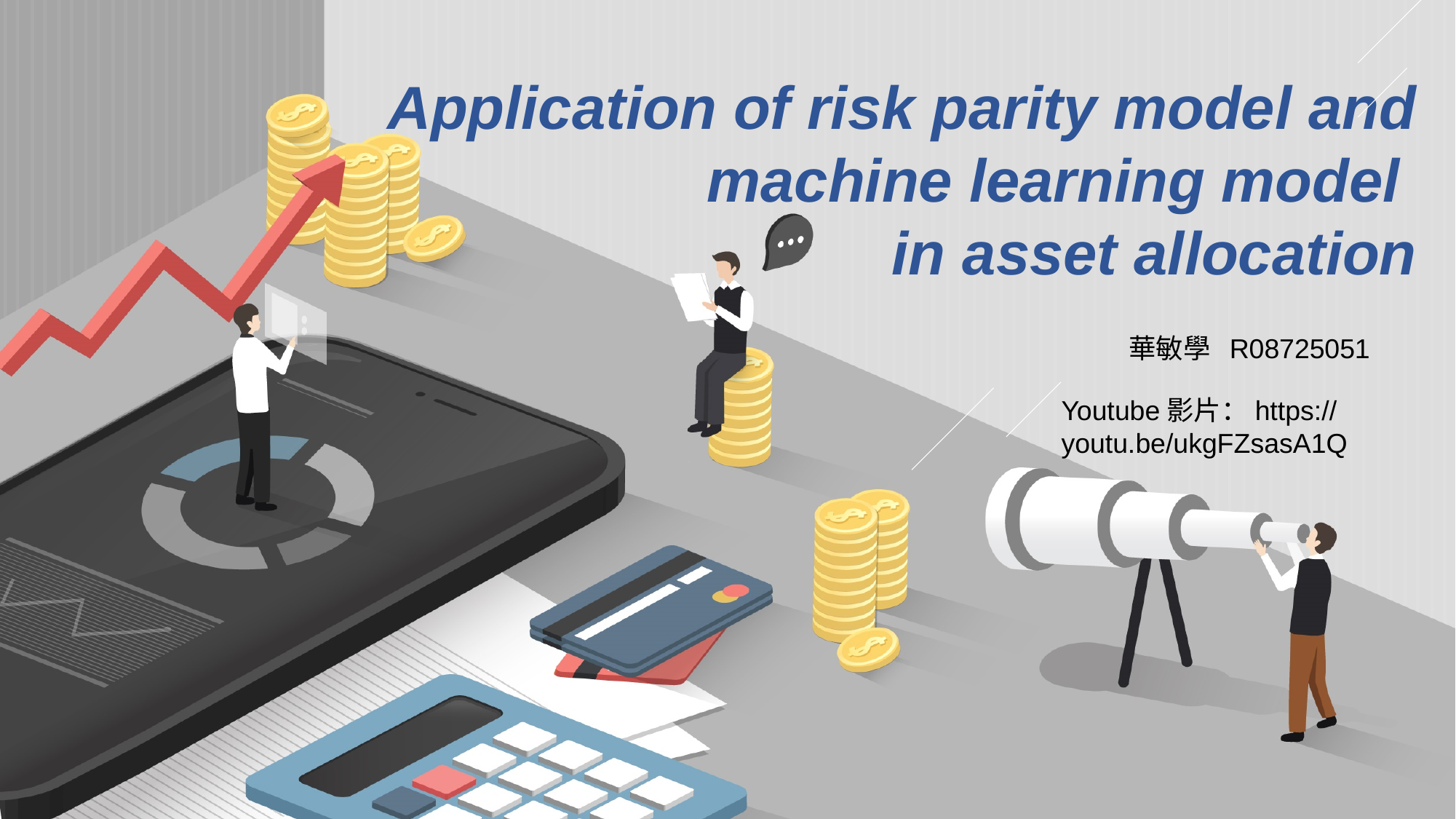

Application of risk parity model and machine learning model
in asset allocation
華敏學  R08725051
Youtube影片：https://youtu.be/ukgFZsasA1Q